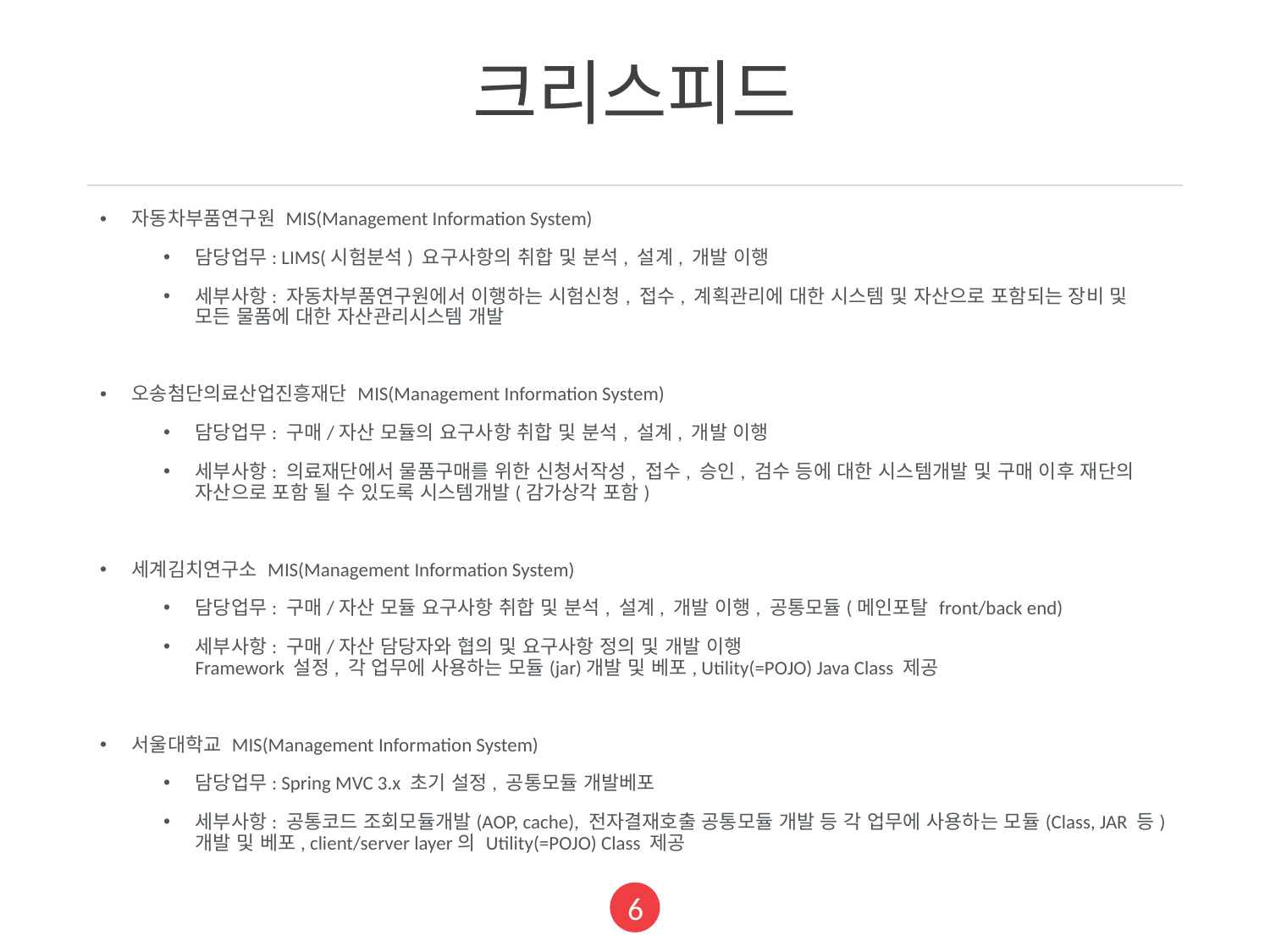

# 크리스피드
자동차부품연구원 MIS(Management Information System)
담당업무: LIMS(시험분석) 요구사항의 취합 및 분석, 설계, 개발 이행
세부사항: 자동차부품연구원에서 이행하는 시험신청, 접수, 계획관리에 대한 시스템 및 자산으로 포함되는 장비 및 모든 물품에 대한 자산관리시스템 개발

오송첨단의료산업진흥재단 MIS(Management Information System)
담당업무: 구매/자산 모듈의 요구사항 취합 및 분석, 설계, 개발 이행
세부사항: 의료재단에서 물품구매를 위한 신청서작성, 접수, 승인, 검수 등에 대한 시스템개발 및 구매 이후 재단의 자산으로 포함 될 수 있도록 시스템개발(감가상각 포함)

세계김치연구소 MIS(Management Information System)
담당업무: 구매/자산 모듈 요구사항 취합 및 분석, 설계, 개발 이행, 공통모듈(메인포탈 front/back end)
세부사항: 구매/자산 담당자와 협의 및 요구사항 정의 및 개발 이행
Framework 설정, 각 업무에 사용하는 모듈(jar)개발 및 베포, Utility(=POJO) Java Class 제공

서울대학교 MIS(Management Information System)
담당업무: Spring MVC 3.x 초기 설정, 공통모듈 개발베포
세부사항: 공통코드 조회모듈개발(AOP, cache), 전자결재호출 공통모듈 개발 등 각 업무에 사용하는 모듈(Class, JAR 등)개발 및 베포, client/server layer의 Utility(=POJO) Class 제공
6